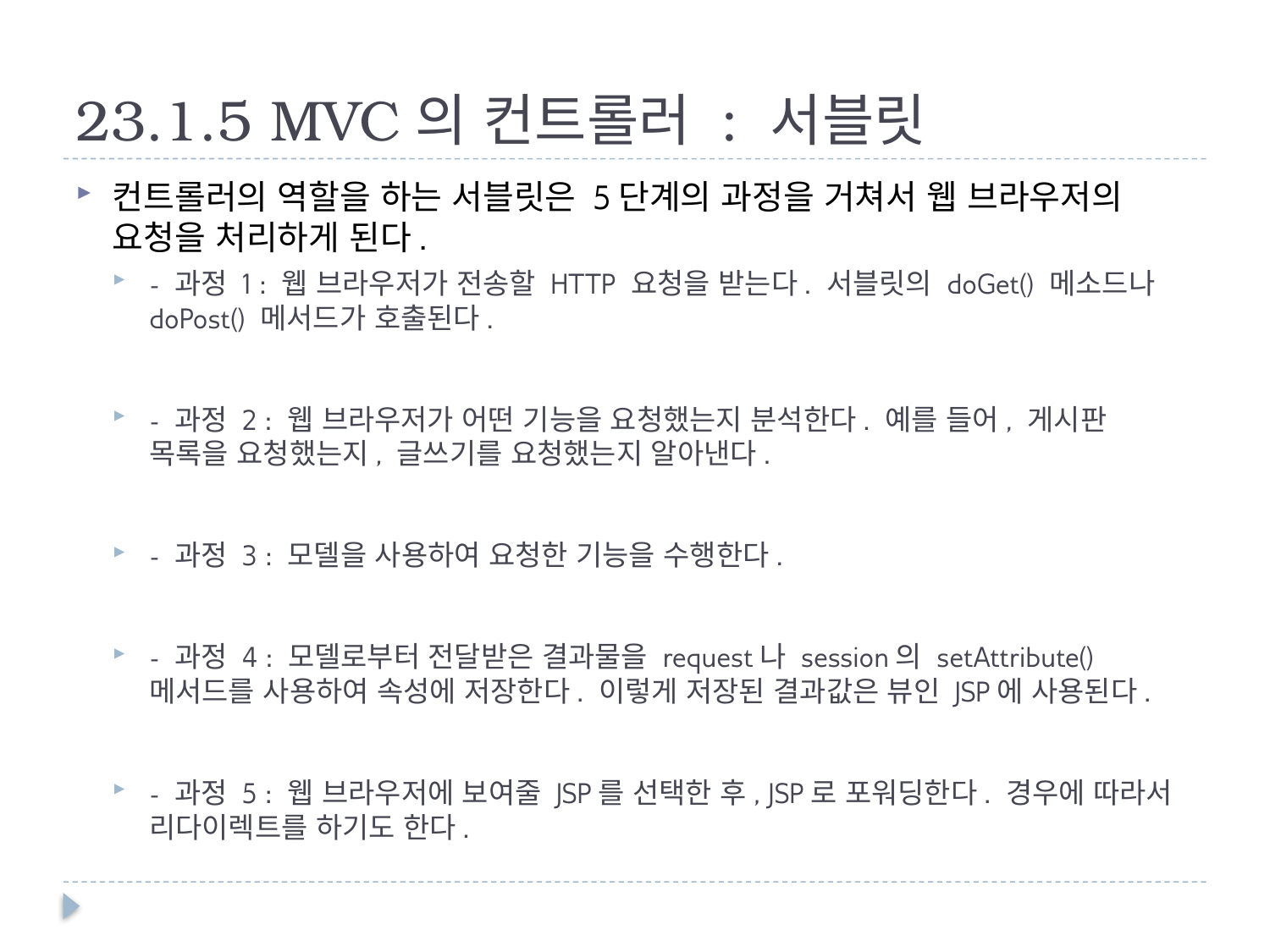

# 23.1.5 MVC의 컨트롤러 : 서블릿
컨트롤러의 역할을 하는 서블릿은 5단계의 과정을 거쳐서 웹 브라우저의 요청을 처리하게 된다.
- 과정 1 : 웹 브라우저가 전송할 HTTP 요청을 받는다. 서블릿의 doGet() 메소드나 doPost() 메서드가 호출된다.

- 과정 2 : 웹 브라우저가 어떤 기능을 요청했는지 분석한다. 예를 들어, 게시판 목록을 요청했는지, 글쓰기를 요청했는지 알아낸다.

- 과정 3 : 모델을 사용하여 요청한 기능을 수행한다.

- 과정 4 : 모델로부터 전달받은 결과물을 request나 session의 setAttribute() 메서드를 사용하여 속성에 저장한다. 이렇게 저장된 결과값은 뷰인 JSP에 사용된다.

- 과정 5 : 웹 브라우저에 보여줄 JSP를 선택한 후, JSP로 포워딩한다. 경우에 따라서 리다이렉트를 하기도 한다.